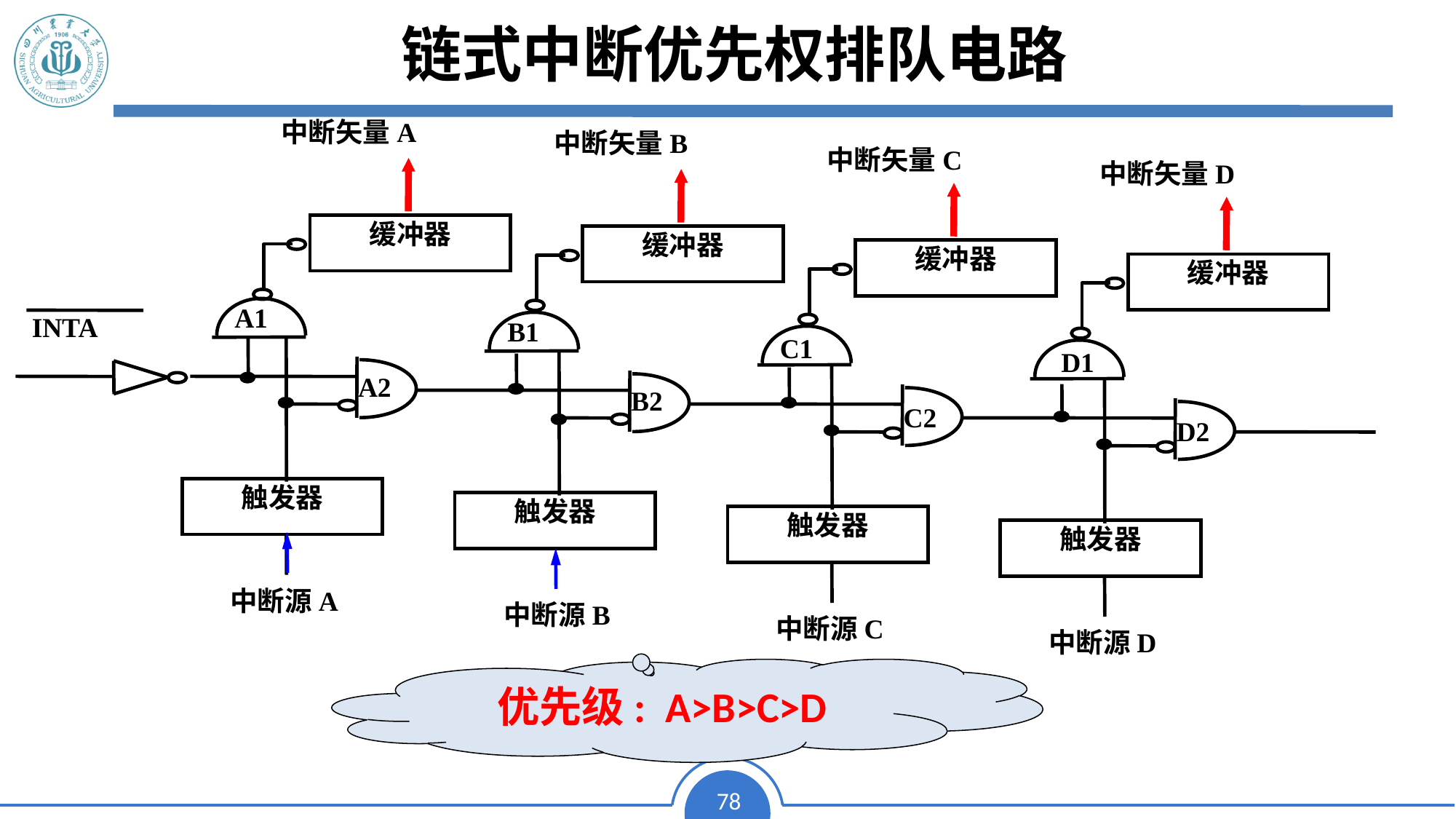

# 链式中断优先权排队电路
中断矢量A
中断矢量B
中断矢量C
中断矢量D

缓冲器

缓冲器

缓冲器

缓冲器

A1
INTA

B1

C1

D1

A2

B2

C2

D2

触发器

中断源A
触发器

中断源B
触发器

中断源C
触发器

中断源D

优先级:  A>B>C>D